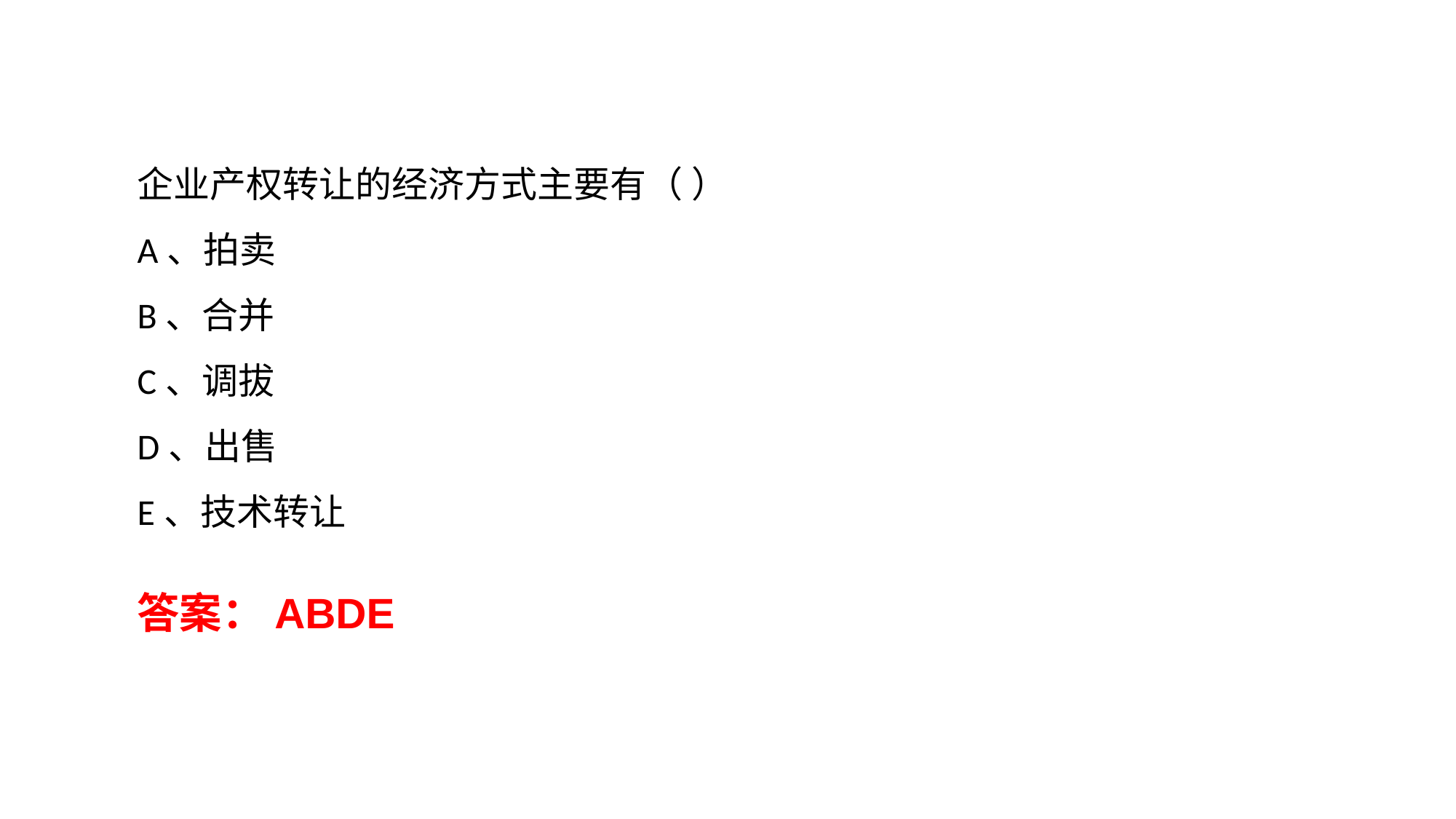

企业产权转让的经济方式主要有（ ）
A、拍卖
B、合并
C、调拔
D、出售
E、技术转让

答案：ABDE